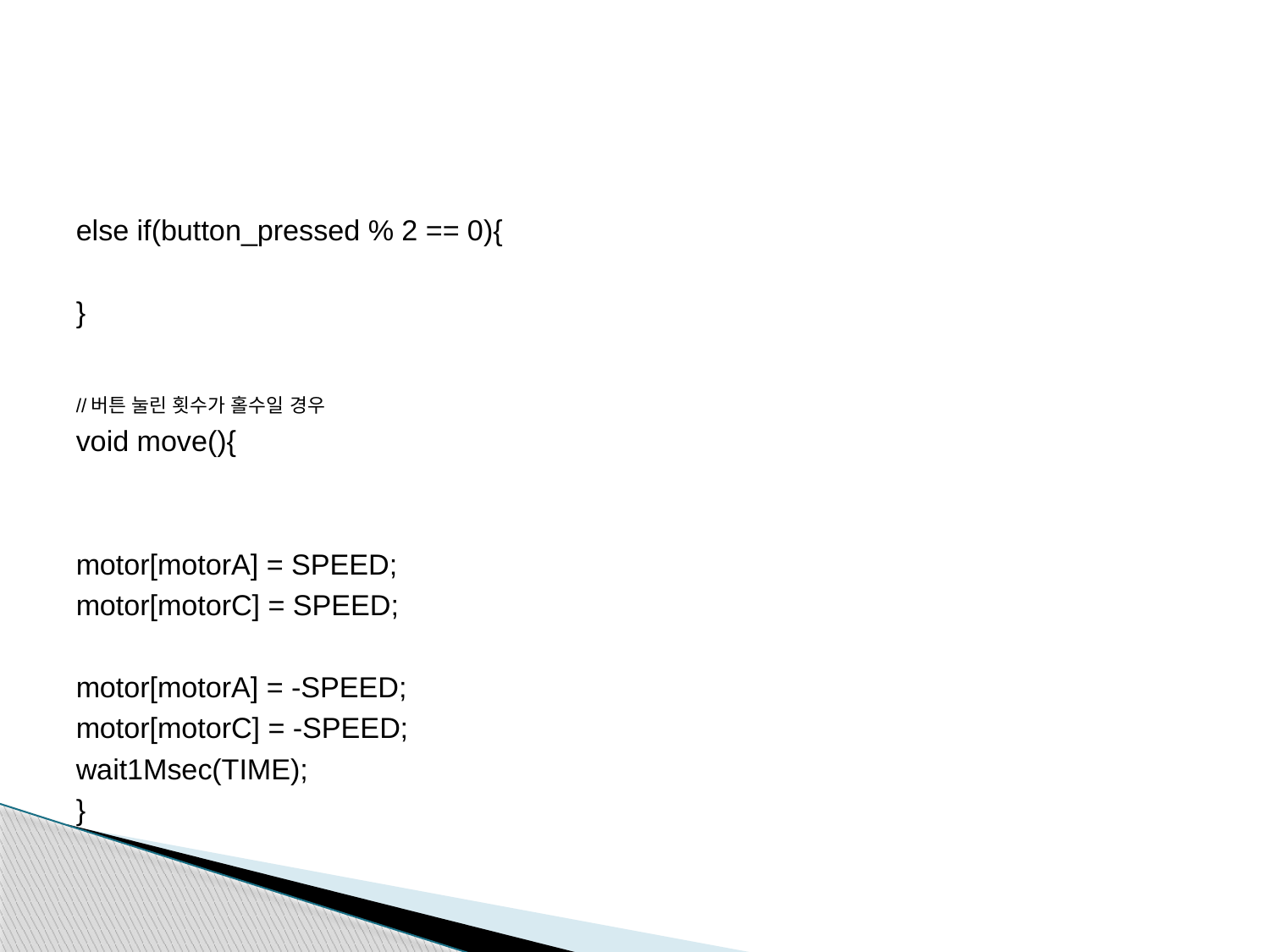

else if(button_pressed % 2 == 0){

}

//버튼 눌린 횟수가 홀수일 경우
void move(){

motor[motorA] = SPEED;
motor[motorC] = SPEED;

motor[motorA] = -SPEED;
motor[motorC] = -SPEED;
wait1Msec(TIME);
}